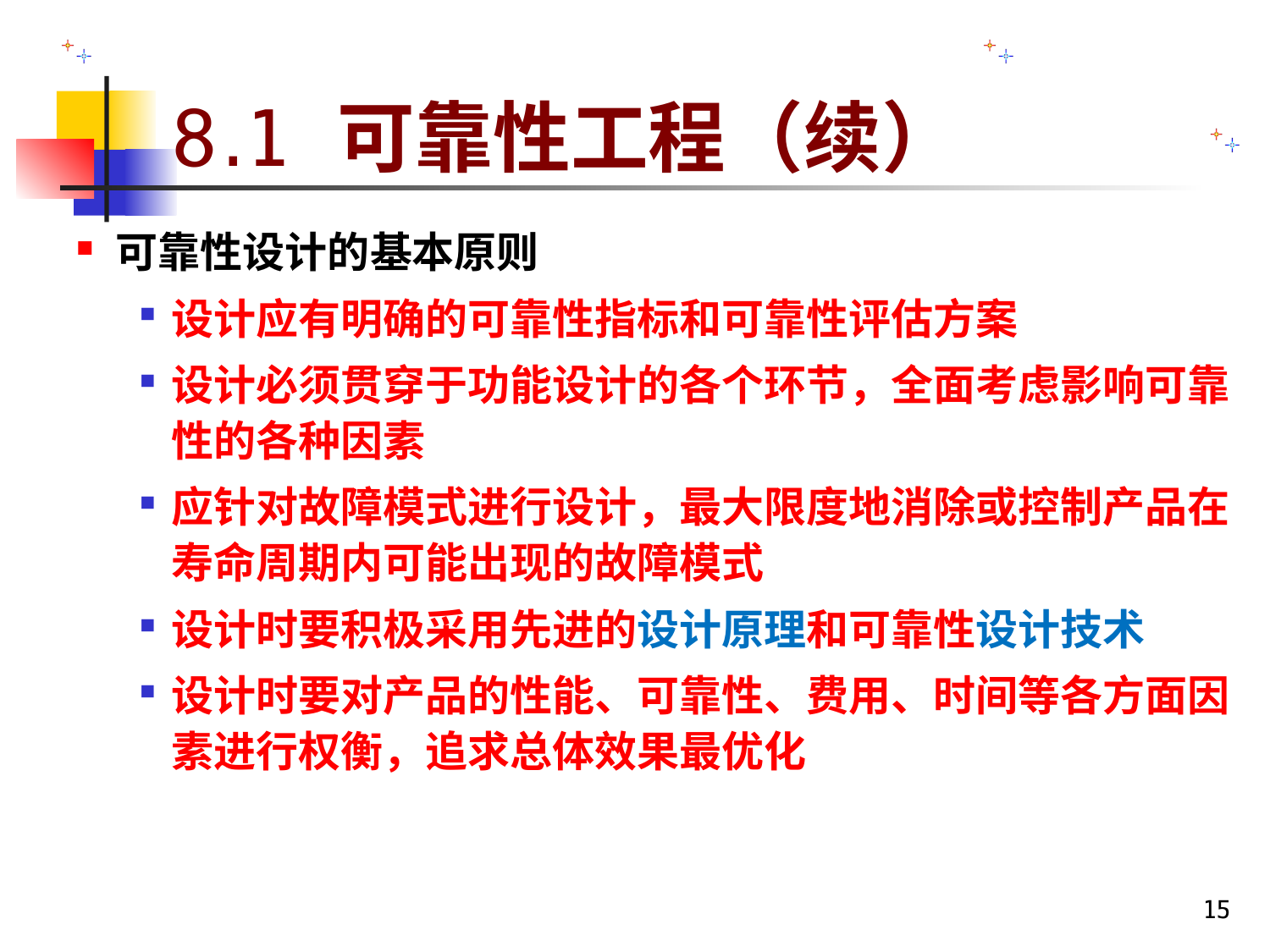

# 8.1 可靠性工程（续）
可靠性设计的基本原则
设计应有明确的可靠性指标和可靠性评估方案
设计必须贯穿于功能设计的各个环节，全面考虑影响可靠性的各种因素
应针对故障模式进行设计，最大限度地消除或控制产品在寿命周期内可能出现的故障模式
设计时要积极采用先进的设计原理和可靠性设计技术
设计时要对产品的性能、可靠性、费用、时间等各方面因素进行权衡，追求总体效果最优化

15